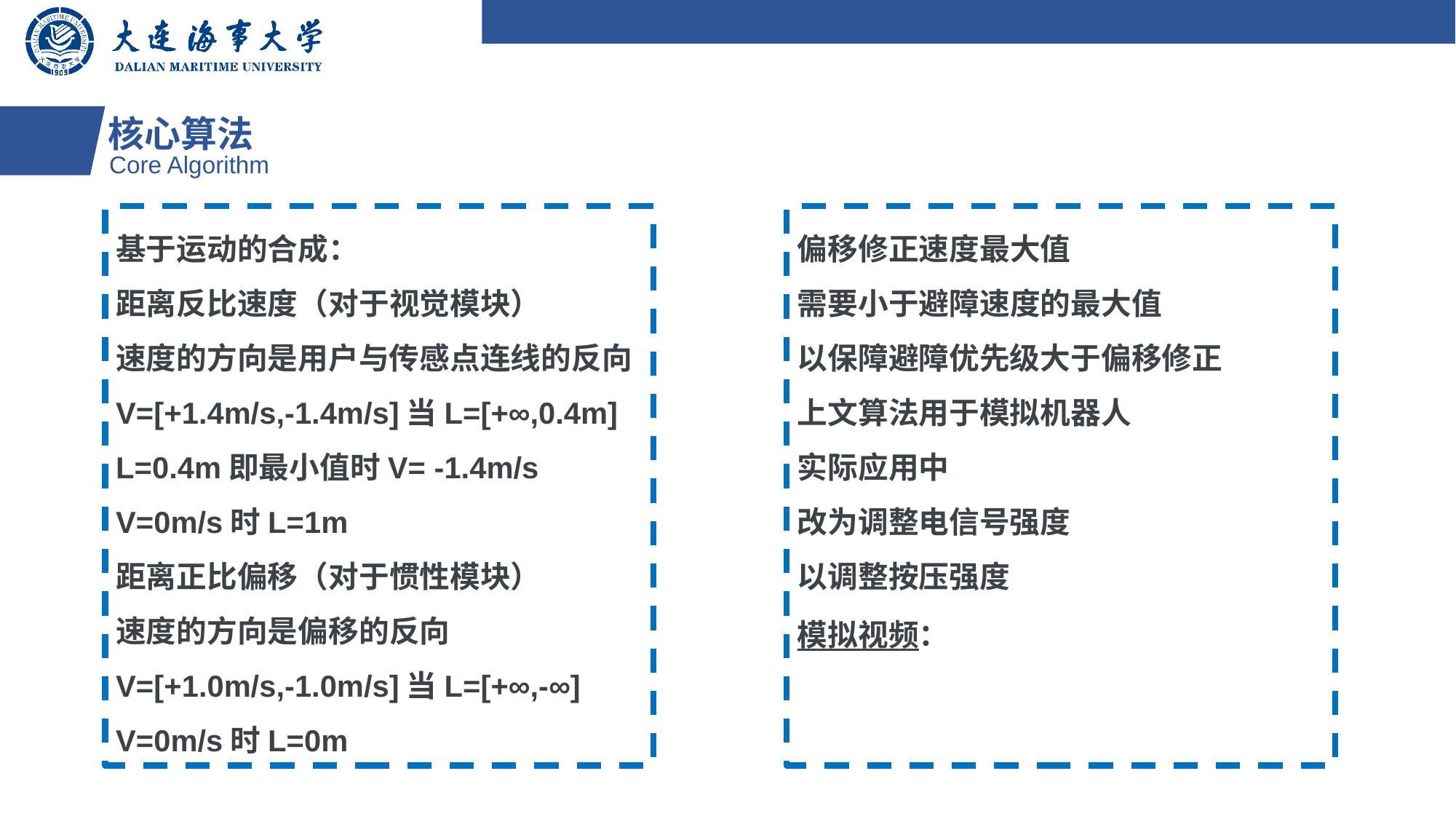

核心算法
Core Algorithm

偏移修正速度最大值
需要小于避障速度的最大值
以保障避障优先级大于偏移修正
上文算法用于模拟机器人
实际应用中
改为调整电信号强度
以调整按压强度
模拟视频：

基于运动的合成：
距离反比速度（对于视觉模块）
速度的方向是用户与传感点连线的反向
V=[+1.4m/s,-1.4m/s]当L=[+∞,0.4m]
L=0.4m即最小值时V= -1.4m/s
V=0m/s时L=1m
距离正比偏移（对于惯性模块）
速度的方向是偏移的反向
V=[+1.0m/s,-1.0m/s]当L=[+∞,-∞]
V=0m/s时L=0m